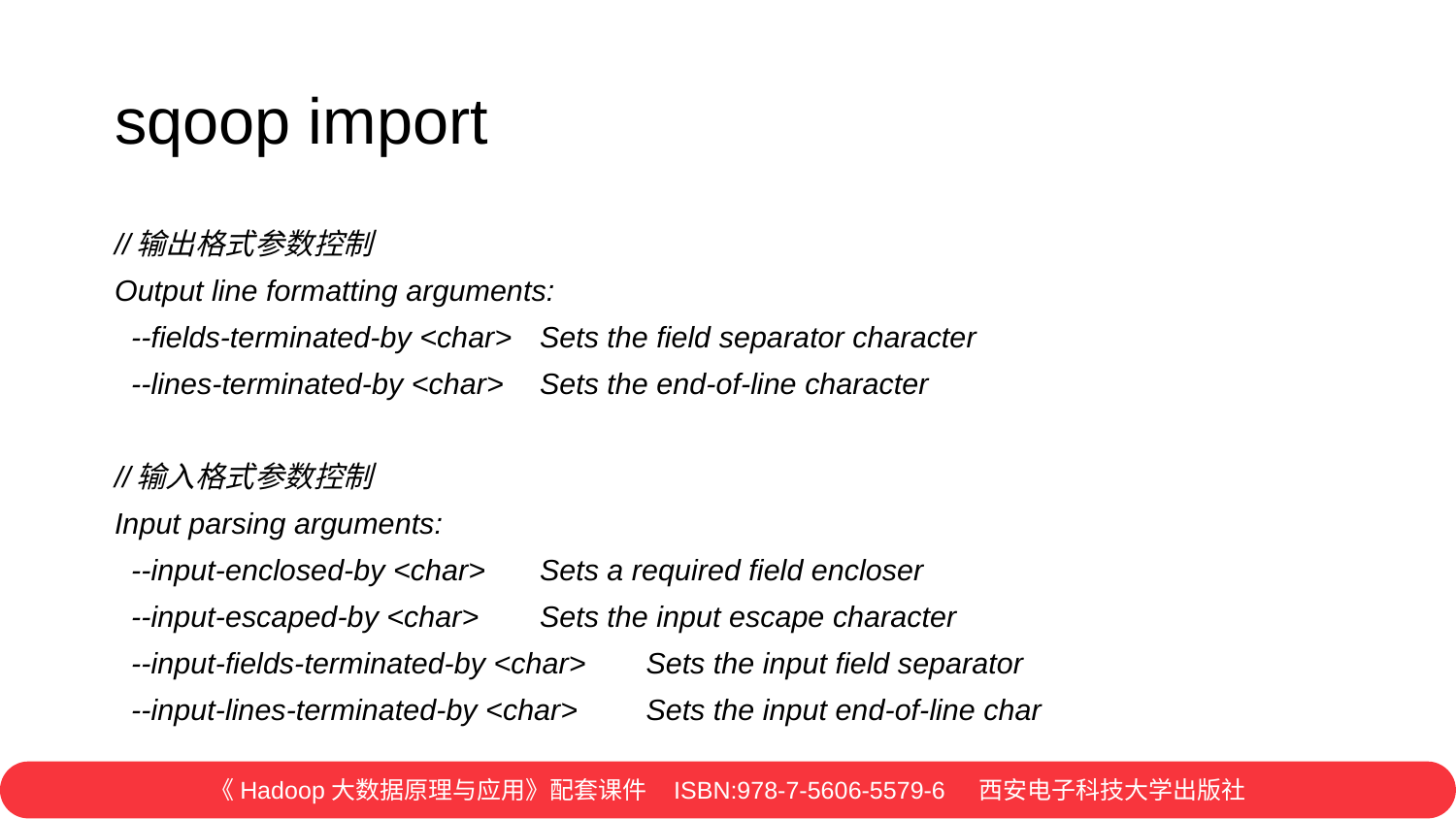

# sqoop import
//输出格式参数控制
Output line formatting arguments:
  --fields-terminated-by <char>	Sets the field separator character
  --lines-terminated-by <char>	Sets the end-of-line character

//输入格式参数控制
Input parsing arguments:
  --input-enclosed-by <char>		Sets a required field encloser
  --input-escaped-by <char>		Sets the input escape character
  --input-fields-terminated-by <char>	Sets the input field separator
  --input-lines-terminated-by <char>	Sets the input end-of-line char